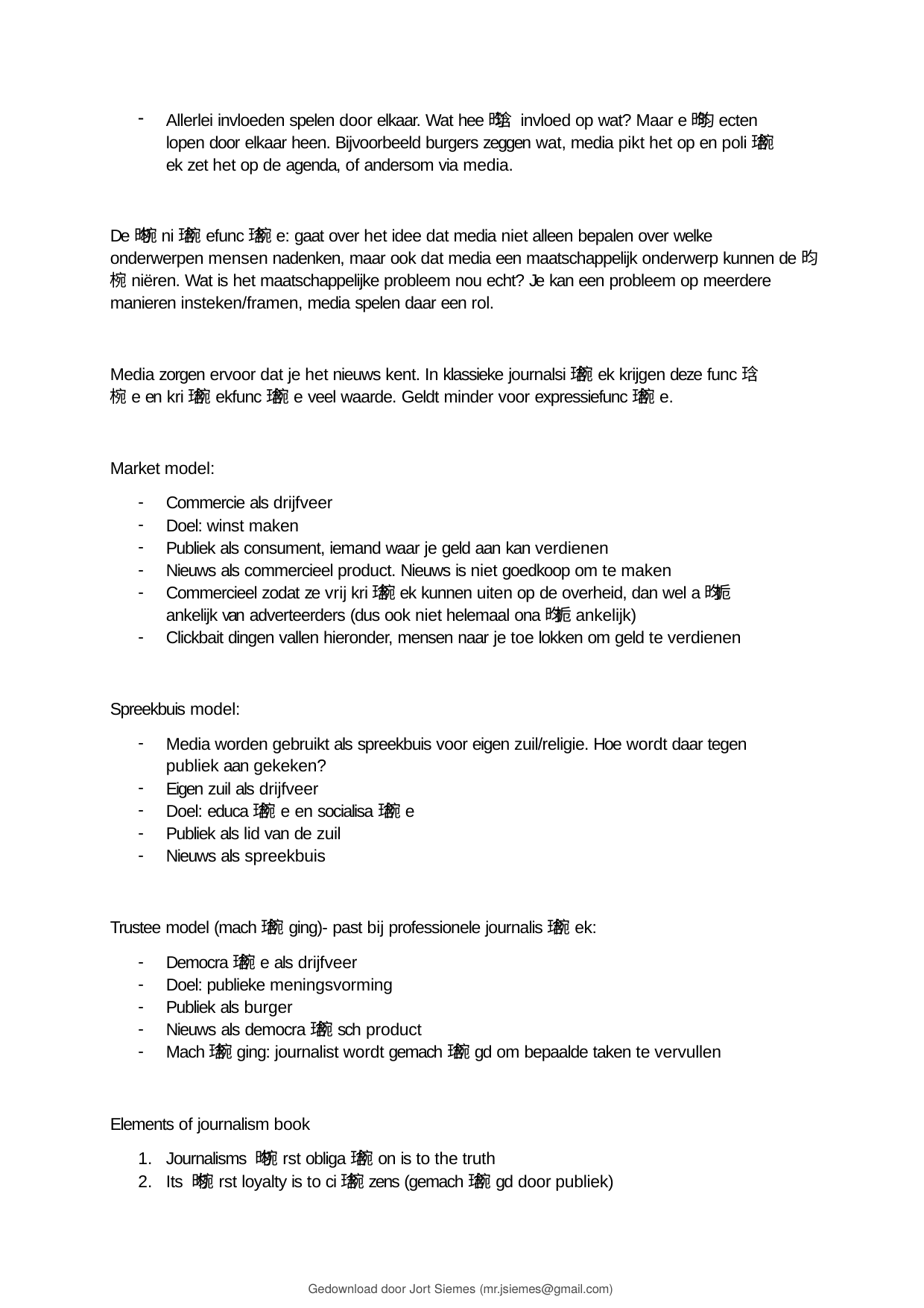

Allerlei invloeden spelen door elkaar. Wat hee昀琀 invloed op wat? Maar e昀昀ecten lopen door elkaar heen. Bijvoorbeeld burgers zeggen wat, media pikt het op en poli琀椀ek zet het op de agenda, of andersom via media.

De昀椀ni琀椀efunc琀椀e: gaat over het idee dat media niet alleen bepalen over welke onderwerpen mensen nadenken, maar ook dat media een maatschappelijk onderwerp kunnen de昀椀niëren. Wat is het maatschappelijke probleem nou echt? Je kan een probleem op meerdere manieren insteken/framen, media spelen daar een rol.

Media zorgen ervoor dat je het nieuws kent. In klassieke journalsi琀椀ek krijgen deze func琀椀e en kri琀椀ekfunc琀椀e veel waarde. Geldt minder voor expressiefunc琀椀e.

Market model:
Commercie als drijfveer
Doel: winst maken
Publiek als consument, iemand waar je geld aan kan verdienen
Nieuws als commercieel product. Nieuws is niet goedkoop om te maken
Commercieel zodat ze vrij kri琀椀ek kunnen uiten op de overheid, dan wel a昀栀ankelijk van adverteerders (dus ook niet helemaal ona昀栀ankelijk)
Clickbait dingen vallen hieronder, mensen naar je toe lokken om geld te verdienen

Spreekbuis model:
Media worden gebruikt als spreekbuis voor eigen zuil/religie. Hoe wordt daar tegen publiek aan gekeken?
Eigen zuil als drijfveer
Doel: educa琀椀e en socialisa琀椀e
Publiek als lid van de zuil
Nieuws als spreekbuis

Trustee model (mach琀椀ging)- past bij professionele journalis琀椀ek:
Democra琀椀e als drijfveer
Doel: publieke meningsvorming
Publiek als burger
Nieuws als democra琀椀sch product
Mach琀椀ging: journalist wordt gemach琀椀gd om bepaalde taken te vervullen

Elements of journalism book
Journalisms 昀椀rst obliga琀椀on is to the truth
Its 昀椀rst loyalty is to ci琀椀zens (gemach琀椀gd door publiek)
Gedownload door Jort Siemes (mr.jsiemes@gmail.com)